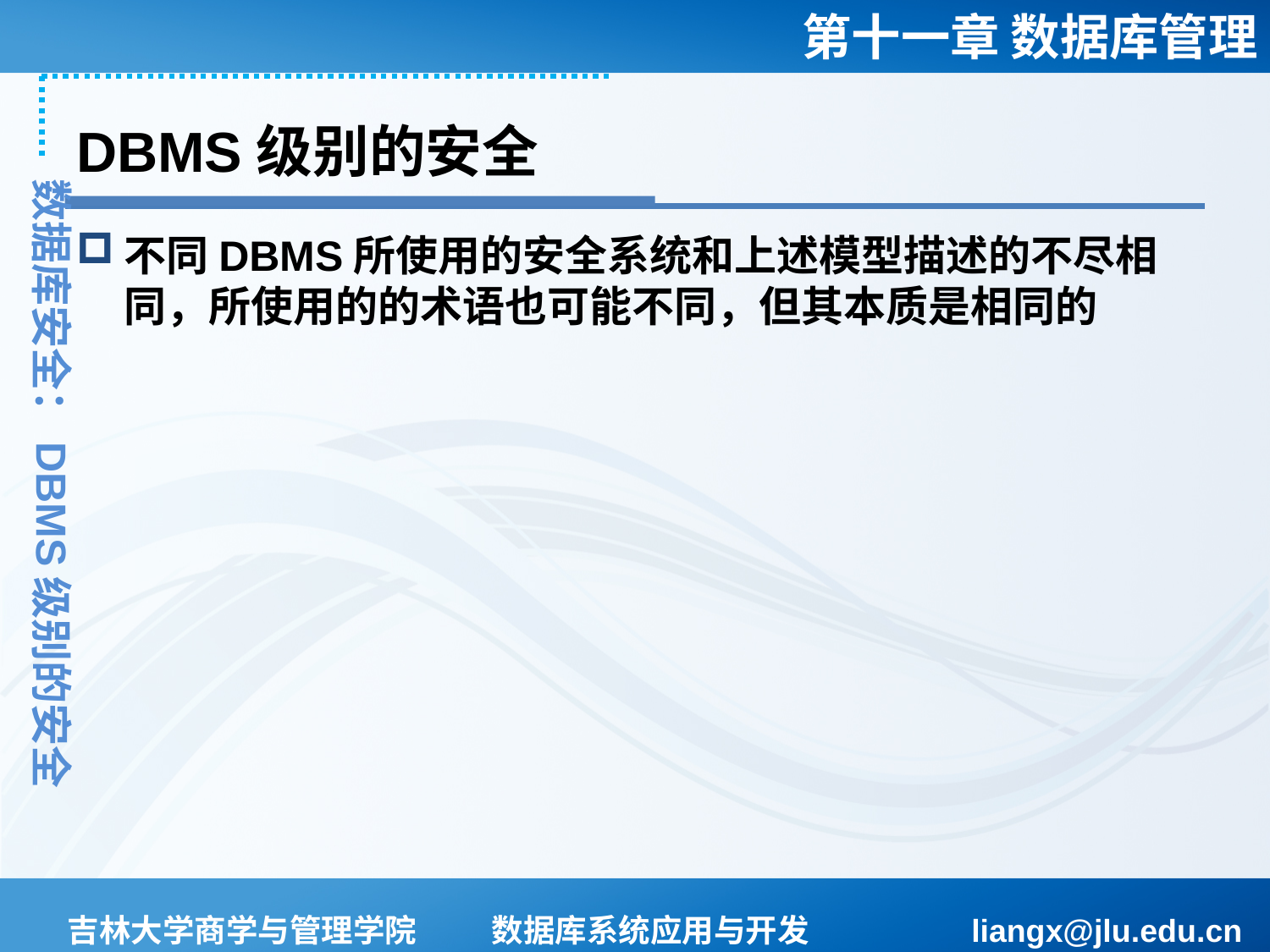

# DBMS级别的安全
数据库安全：DBMS级别的安全
不同DBMS所使用的安全系统和上述模型描述的不尽相同，所使用的的术语也可能不同，但其本质是相同的